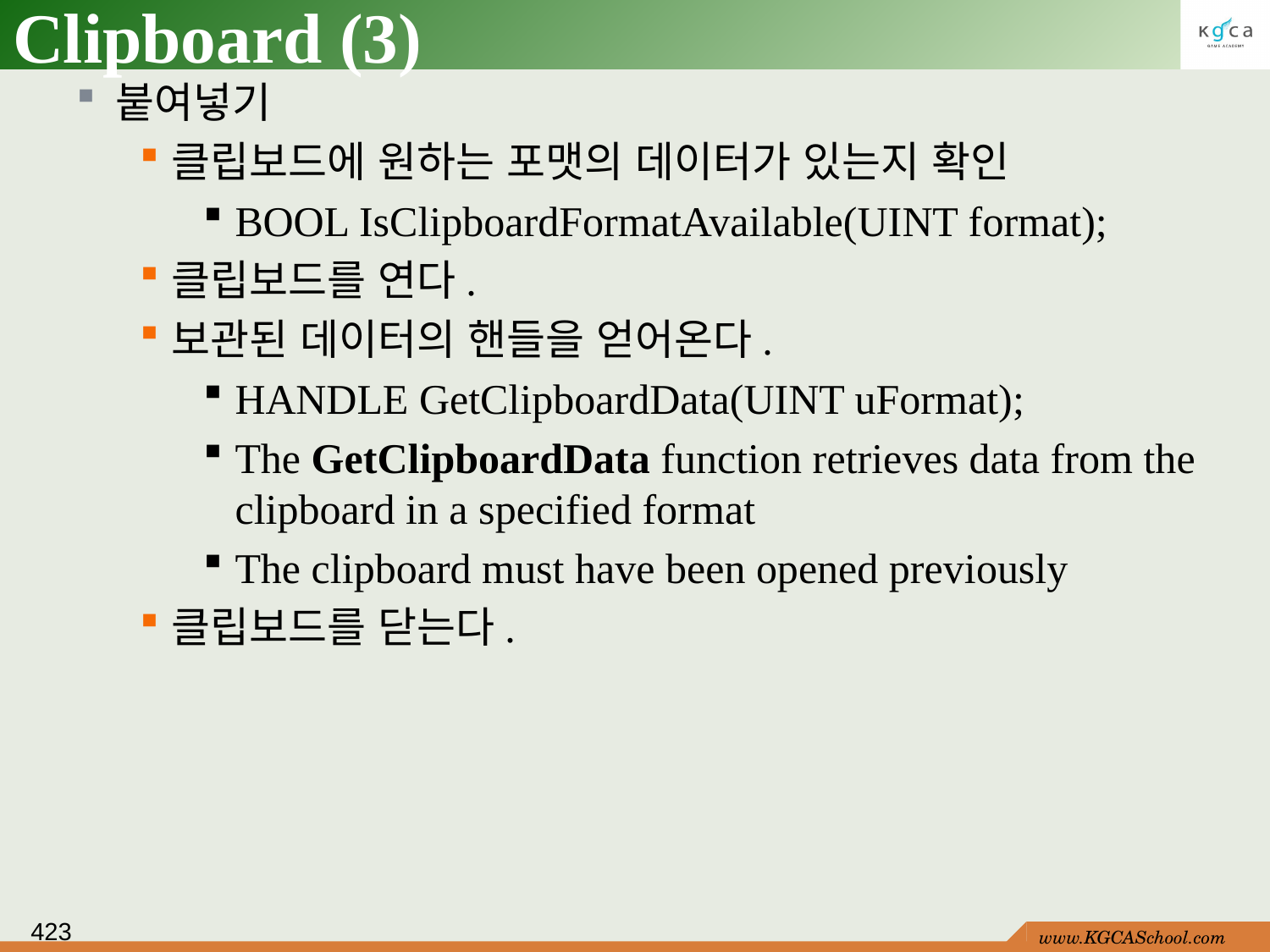

# Clipboard (3)
붙여넣기
클립보드에 원하는 포맷의 데이터가 있는지 확인
BOOL IsClipboardFormatAvailable(UINT format);
클립보드를 연다.
보관된 데이터의 핸들을 얻어온다.
HANDLE GetClipboardData(UINT uFormat);
The GetClipboardData function retrieves data from the clipboard in a specified format
The clipboard must have been opened previously
클립보드를 닫는다.
423